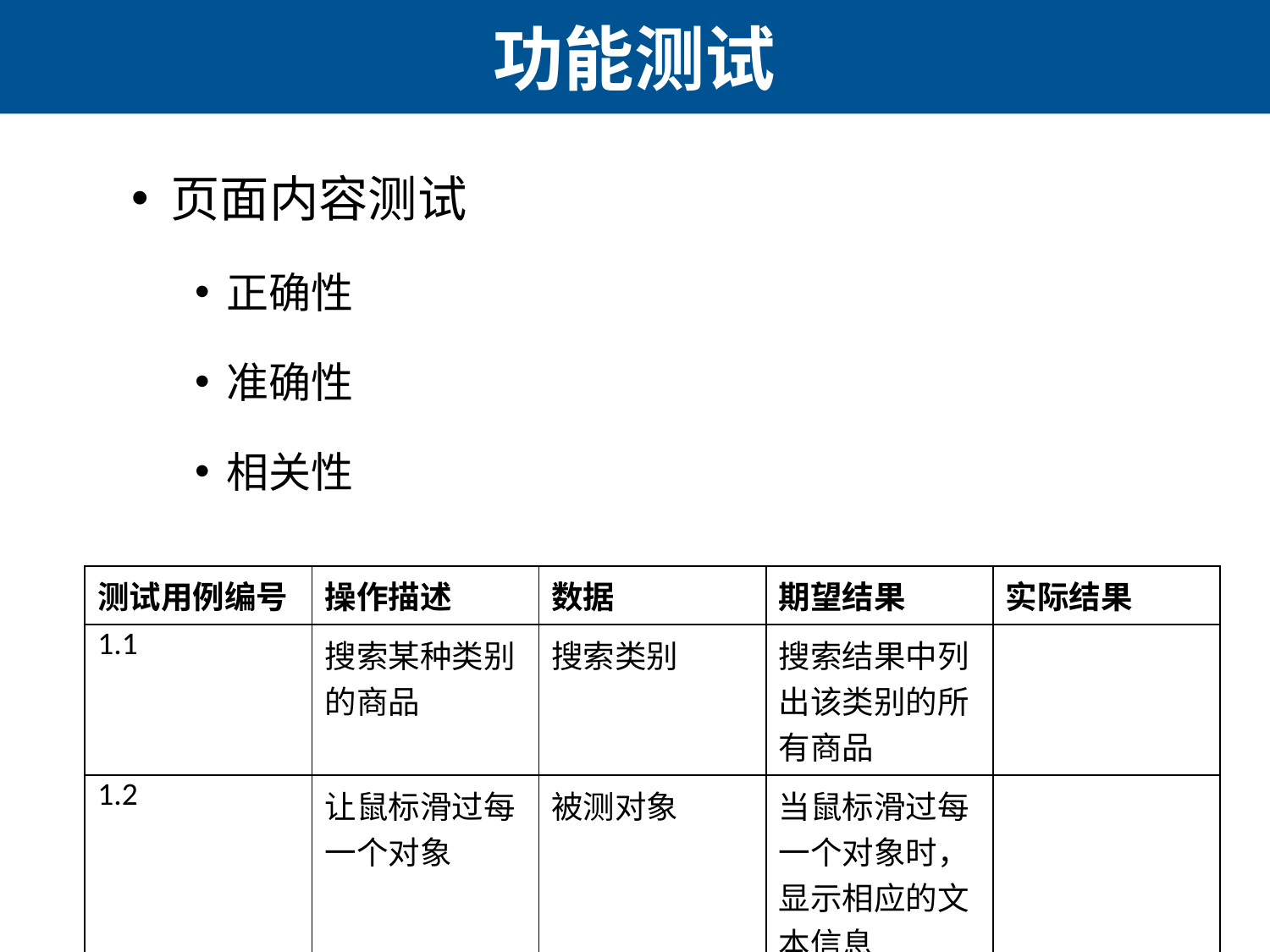

# 功能测试
页面内容测试
正确性
准确性
相关性

| 测试用例编号 | 操作描述 | 数据 | 期望结果 | 实际结果 |
| --- | --- | --- | --- | --- |
| 1.1 | 搜索某种类别的商品 | 搜索类别 | 搜索结果中列出该类别的所有商品 |  |
| 1.2 | 让鼠标滑过每一个对象 | 被测对象 | 当鼠标滑过每一个对象时，显示相应的文本信息 |  |